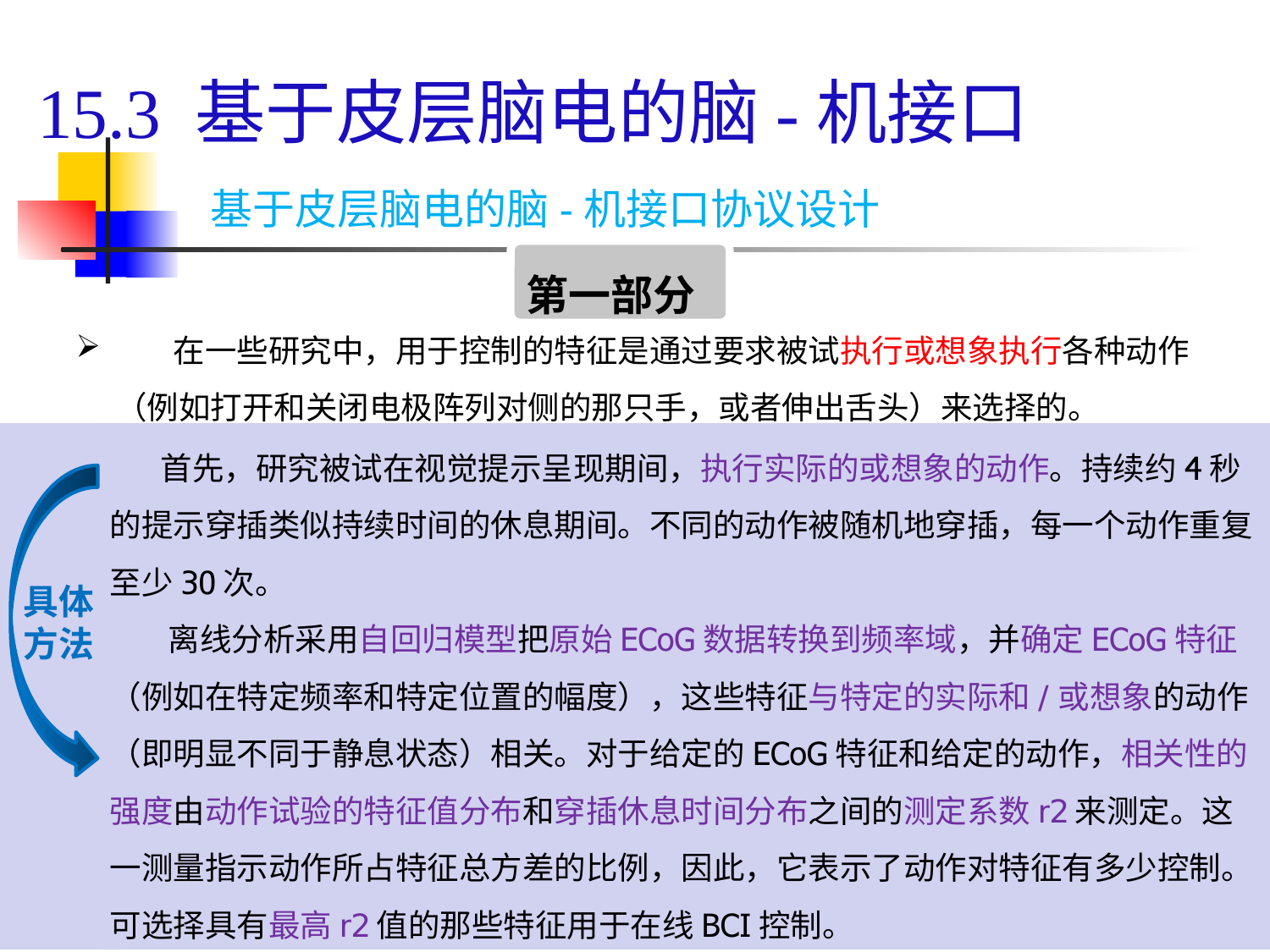

# 15.3 基于皮层脑电的脑-机接口
基于皮层脑电的脑-机接口协议设计
第一部分
       在一些研究中，用于控制的特征是通过要求被试执行或想象执行各种动作（例如打开和关闭电极阵列对侧的那只手，或者伸出舌头）来选择的。

      首先，研究被试在视觉提示呈现期间，执行实际的或想象的动作。持续约4秒的提示穿插类似持续时间的休息期间。不同的动作被随机地穿插，每一个动作重复至少30次。
       离线分析采用自回归模型把原始ECoG数据转换到频率域，并确定ECoG特征（例如在特定频率和特定位置的幅度），这些特征与特定的实际和/或想象的动作（即明显不同于静息状态）相关。对于给定的ECoG特征和给定的动作，相关性的强度由动作试验的特征值分布和穿插休息时间分布之间的测定系数r2来测定。这一测量指示动作所占特征总方差的比例，因此，它表示了动作对特征有多少控制。可选择具有最高r2值的那些特征用于在线BCI控制。

具体
方法